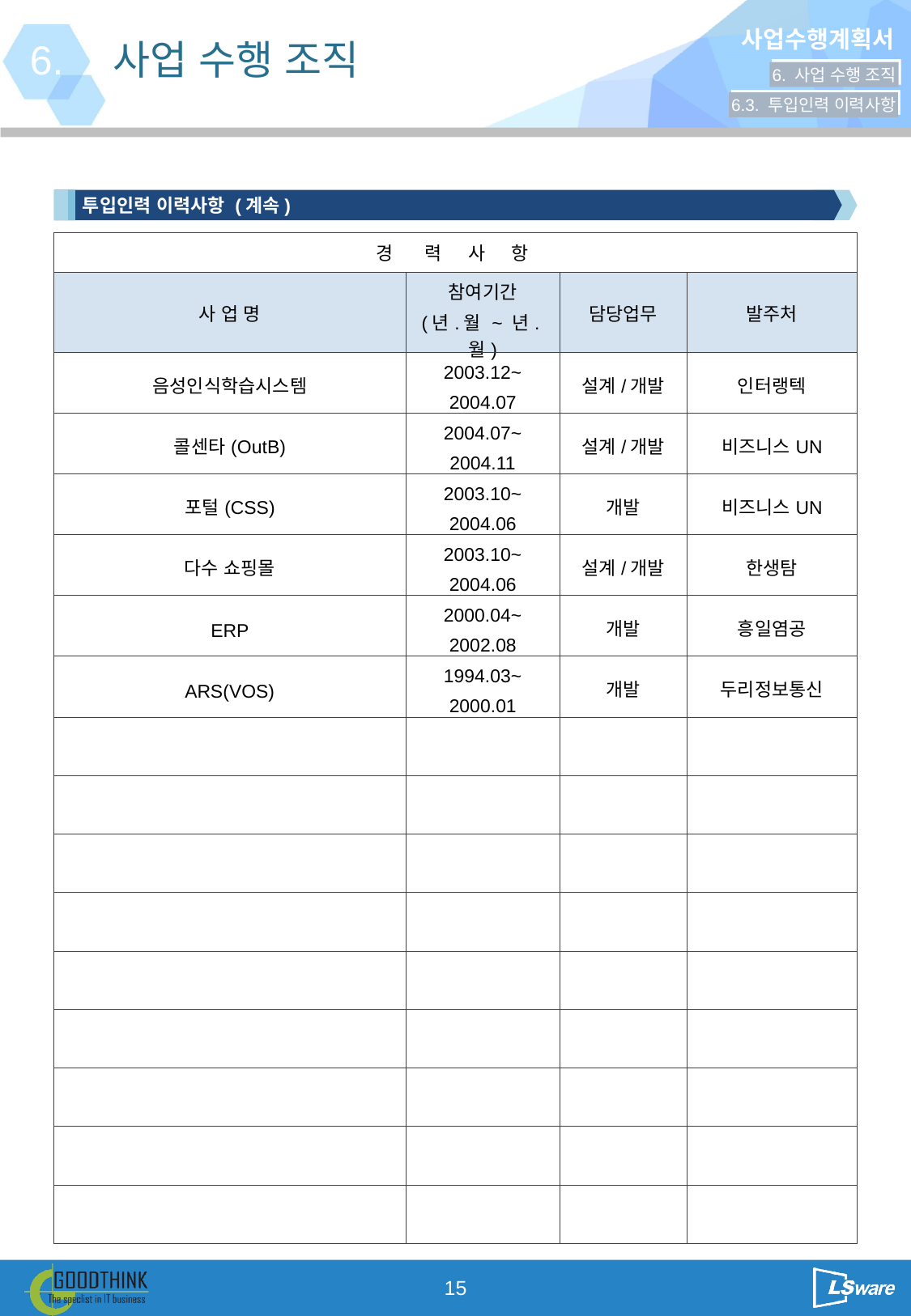

6.
사업 수행 조직
6. 사업 수행 조직
6.3. 투입인력 이력사항

투입인력 이력사항 (계속)
| 경 력 사 항 |  |  |  |
| --- | --- | --- | --- |
| 사 업 명 | 참여기간 (년.월 ~ 년.월) | 담당업무 | 발주처 |
| 음성인식학습시스템 | 2003.12~ 2004.07 | 설계/개발 | 인터랭텍 |
| 콜센타(OutB) | 2004.07~ 2004.11 | 설계/개발 | 비즈니스UN |
| 포털(CSS) | 2003.10~ 2004.06 | 개발 | 비즈니스UN |
| 다수 쇼핑몰 | 2003.10~ 2004.06 | 설계/개발 | 한생탐 |
| ERP | 2000.04~ 2002.08 | 개발 | 흥일염공 |
| ARS(VOS) | 1994.03~ 2000.01 | 개발 | 두리정보통신 |
|  |  |  |  |
|  |  |  |  |
|  |  |  |  |
|  |  |  |  |
|  |  |  |  |
|  |  |  |  |
|  |  |  |  |
|  |  |  |  |
|  |  |  |  |